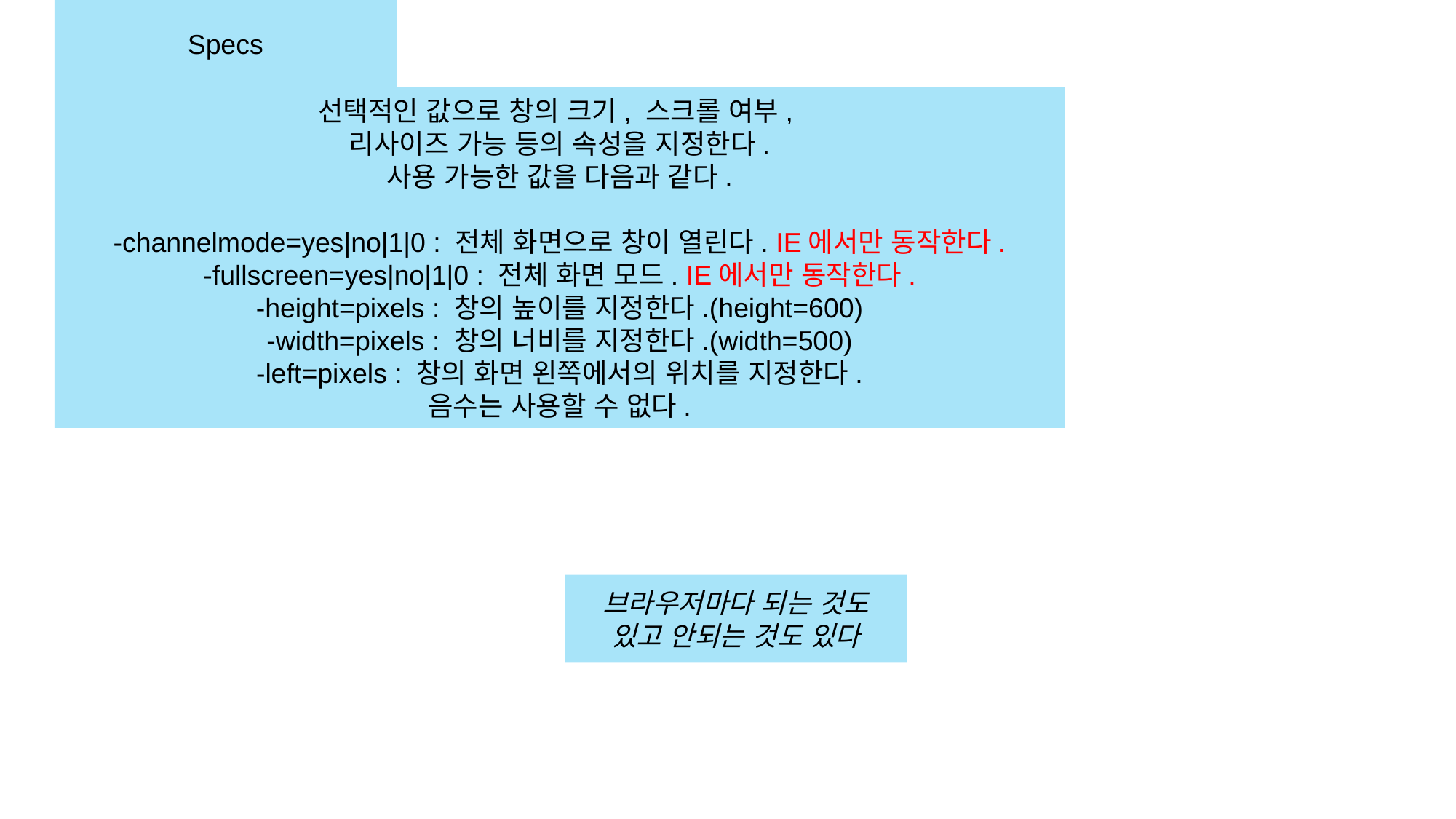

Specs
선택적인 값으로 창의 크기, 스크롤 여부,
리사이즈 가능 등의 속성을 지정한다.
사용 가능한 값을 다음과 같다.

-channelmode=yes|no|1|0 : 전체 화면으로 창이 열린다. IE에서만 동작한다.
-fullscreen=yes|no|1|0 : 전체 화면 모드. IE에서만 동작한다.
-height=pixels : 창의 높이를 지정한다.(height=600)
-width=pixels : 창의 너비를 지정한다.(width=500)
-left=pixels : 창의 화면 왼쪽에서의 위치를 지정한다.
음수는 사용할 수 없다.
브라우저마다 되는 것도 있고 안되는 것도 있다